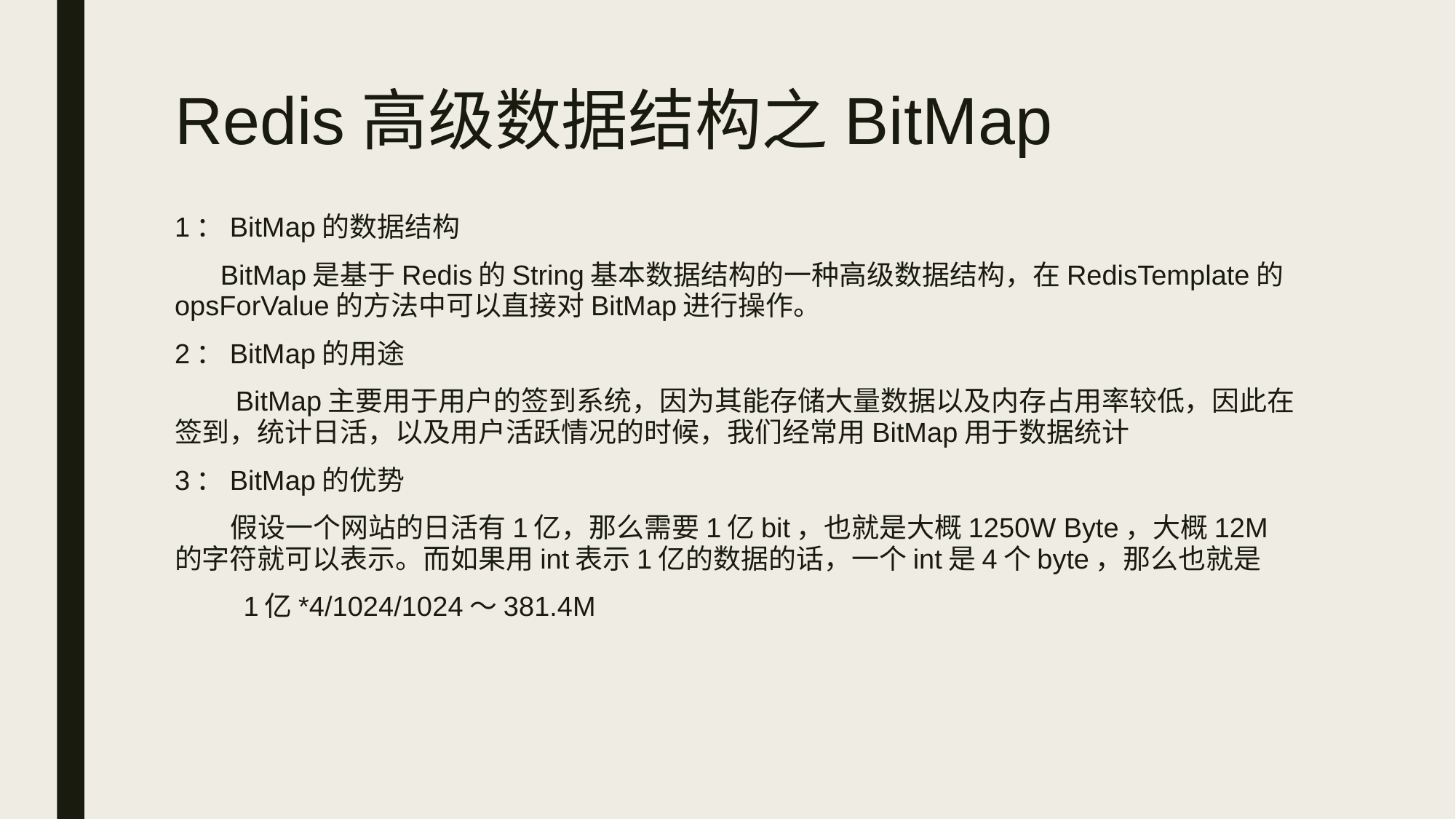

# Redis高级数据结构之BitMap
1：BitMap的数据结构
      BitMap是基于Redis的String基本数据结构的一种高级数据结构，在RedisTemplate的opsForValue的方法中可以直接对BitMap进行操作。
2：BitMap的用途
        BitMap主要用于用户的签到系统，因为其能存储大量数据以及内存占用率较低，因此在签到，统计日活，以及用户活跃情况的时候，我们经常用BitMap用于数据统计
3：BitMap的优势
        假设一个网站的日活有1亿，那么需要1亿bit，也就是大概1250W Byte，大概12M的字符就可以表示。而如果用int表示1亿的数据的话，一个int是4个byte，那么也就是
         1亿*4/1024/1024～381.4M